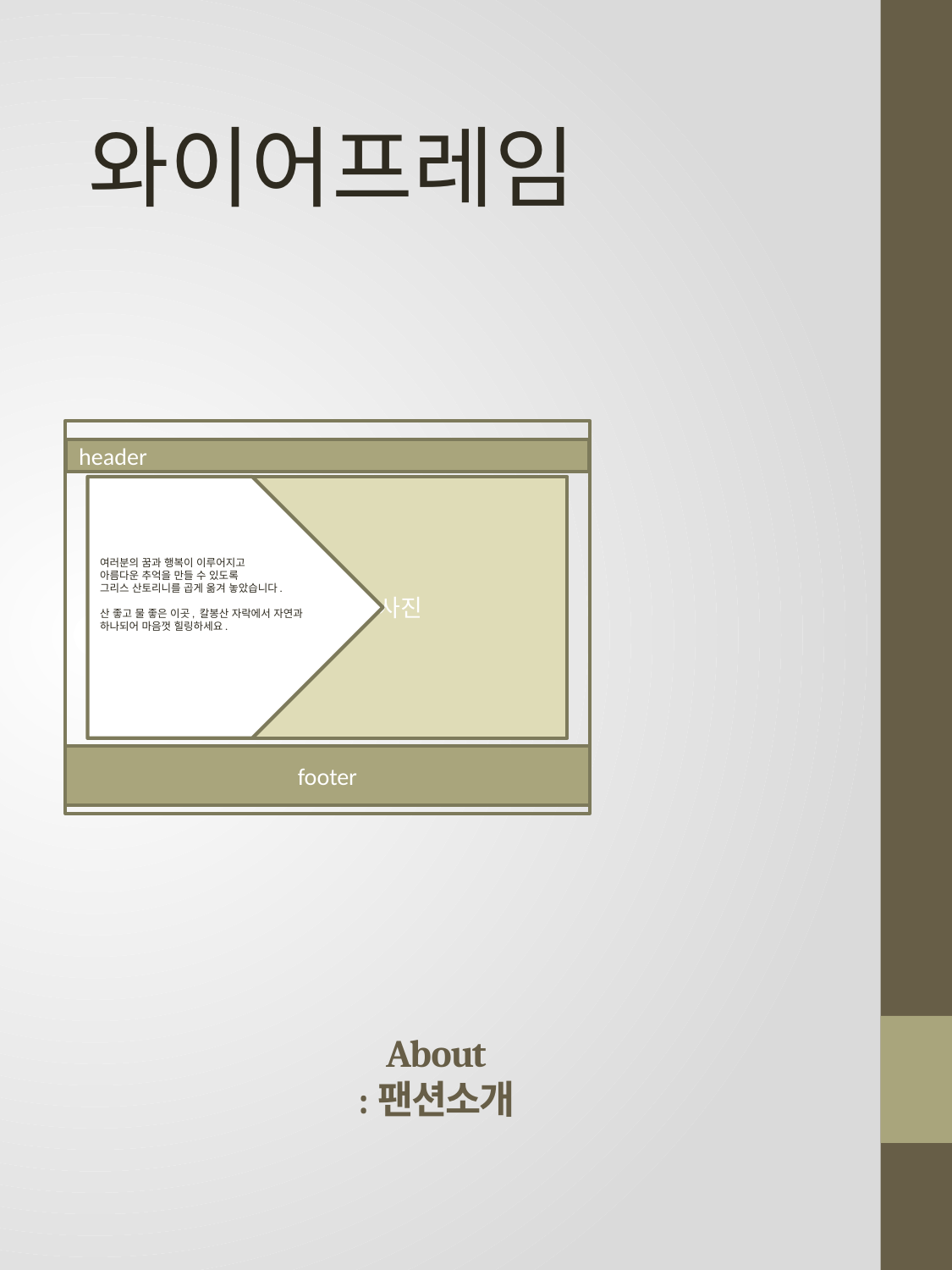

와이어프레임

header
footer
여러분의 꿈과 행복이 이루어지고
아름다운 추억을 만들 수 있도록
그리스 산토리니를 곱게 옮겨 놓았습니다.

산 좋고 물 좋은 이곳, 칼봉산 자락에서 자연과 하나되어 마음껏 힐링하세요.

사진
# About :팬션소개